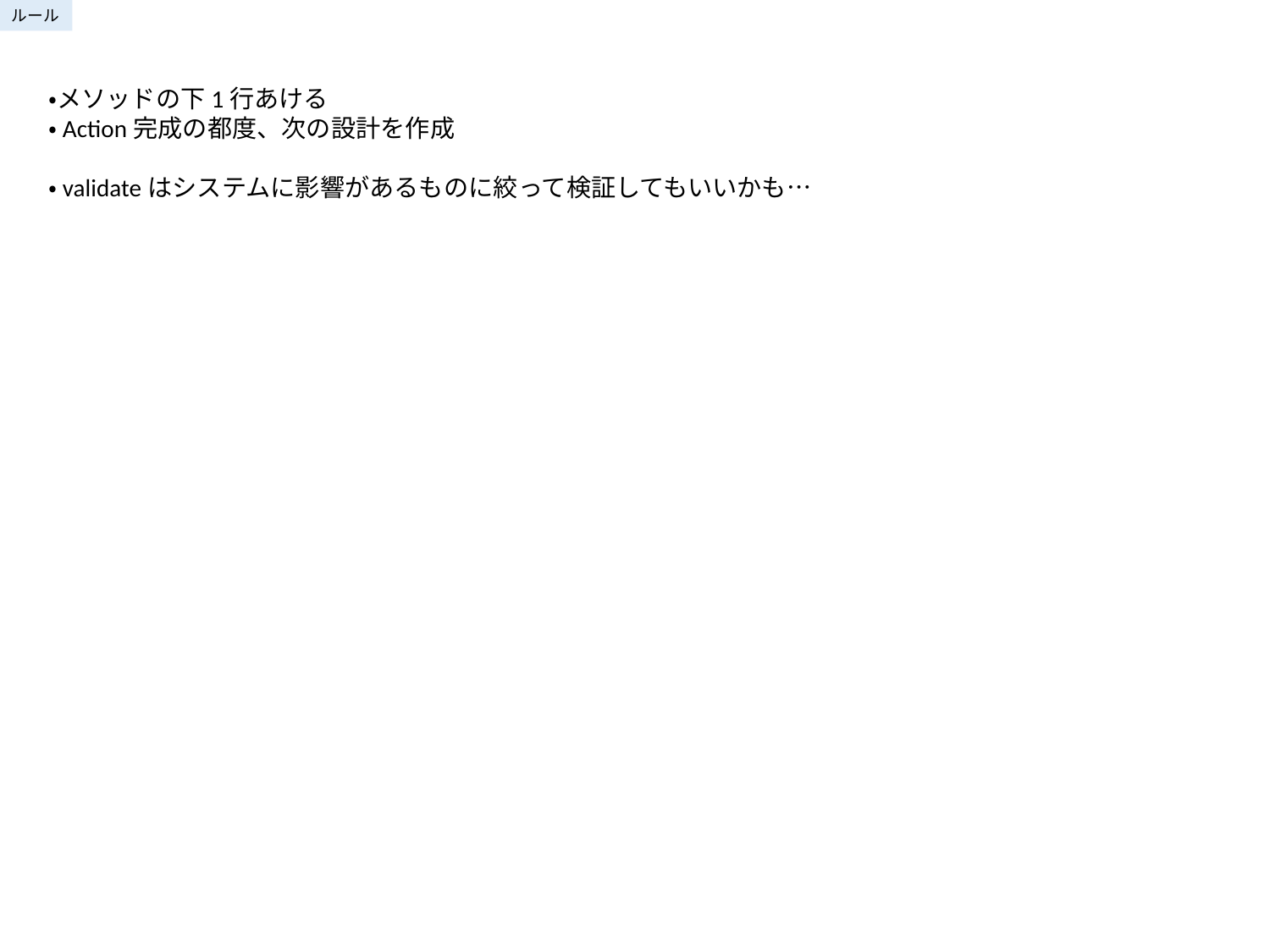

ルール
・メソッドの下1行あける
・Action完成の都度、次の設計を作成

・validateはシステムに影響があるものに絞って検証してもいいかも…